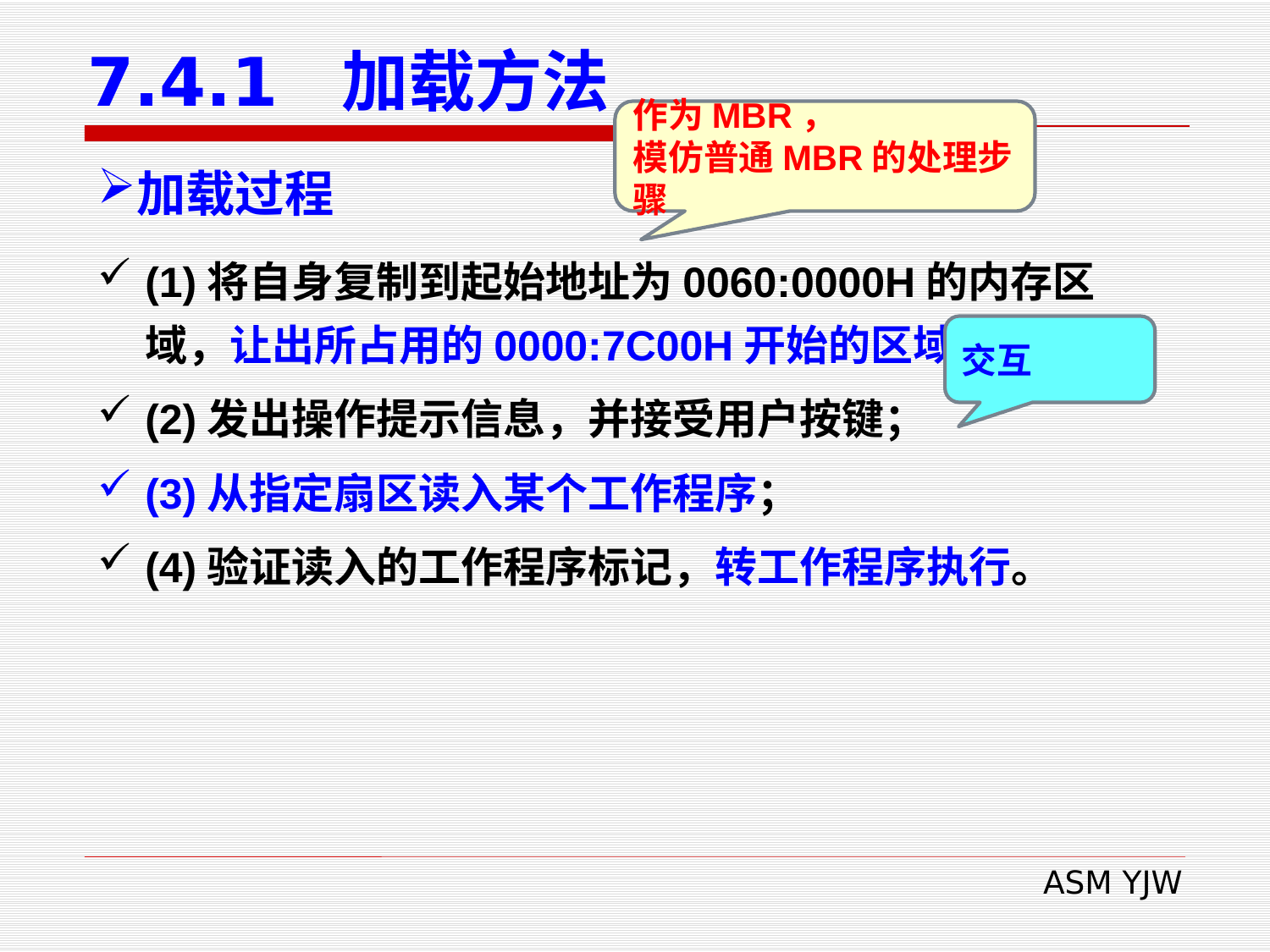

# 7.4.1  加载方法
作为MBR，
模仿普通MBR的处理步骤
加载过程
(1)将自身复制到起始地址为0060:0000H的内存区域，让出所占用的0000:7C00H开始的区域；
(2)发出操作提示信息，并接受用户按键；
(3)从指定扇区读入某个工作程序；
(4)验证读入的工作程序标记，转工作程序执行。

交互